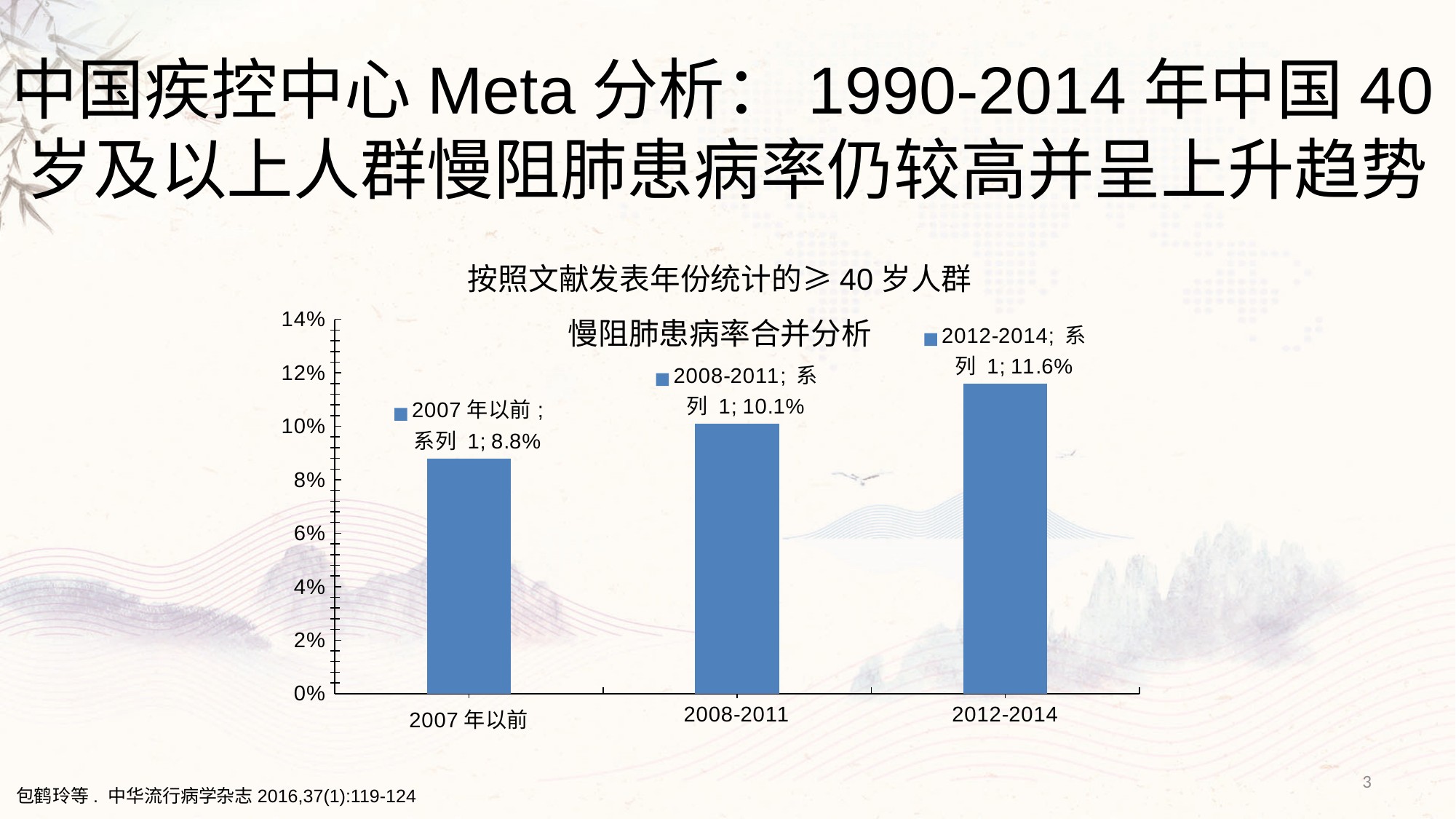

# 中国疾控中心Meta分析：1990-2014年中国40岁及以上人群慢阻肺患病率仍较高并呈上升趋势
按照文献发表年份统计的≥40岁人群慢阻肺患病率合并分析

### Chart

| Category | 系列 1 |
|---|---|
| 2007年以前 | 0.08800000000000005 |
| 2008-2011 | 0.10100000000000002 |
| 2012-2014 | 0.11600000000000002 |
3
包鹤玲等. 中华流行病学杂志2016,37(1):119-124